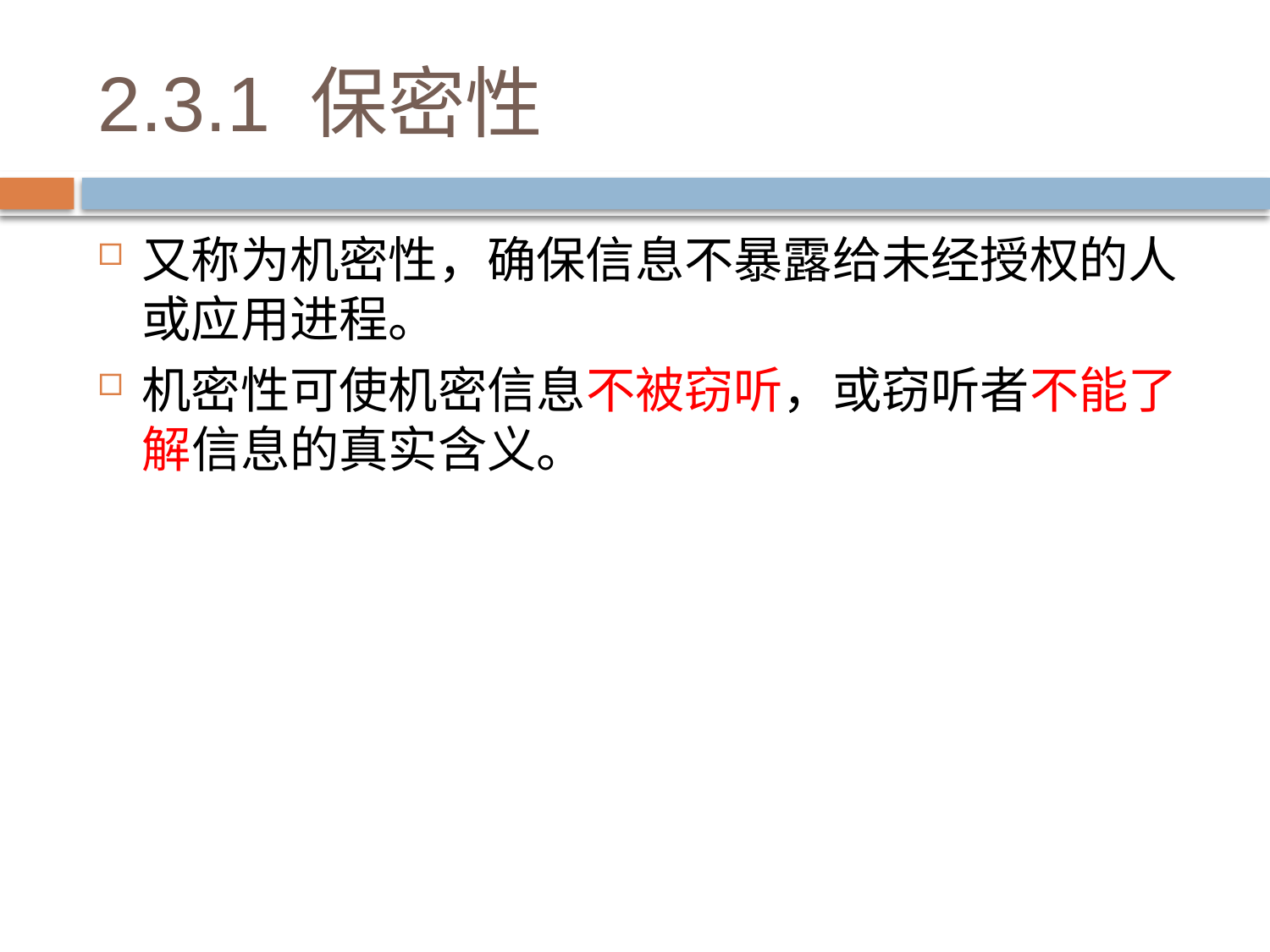

# 2.3.1 保密性
又称为机密性，确保信息不暴露给未经授权的人或应用进程。
机密性可使机密信息不被窃听，或窃听者不能了解信息的真实含义。